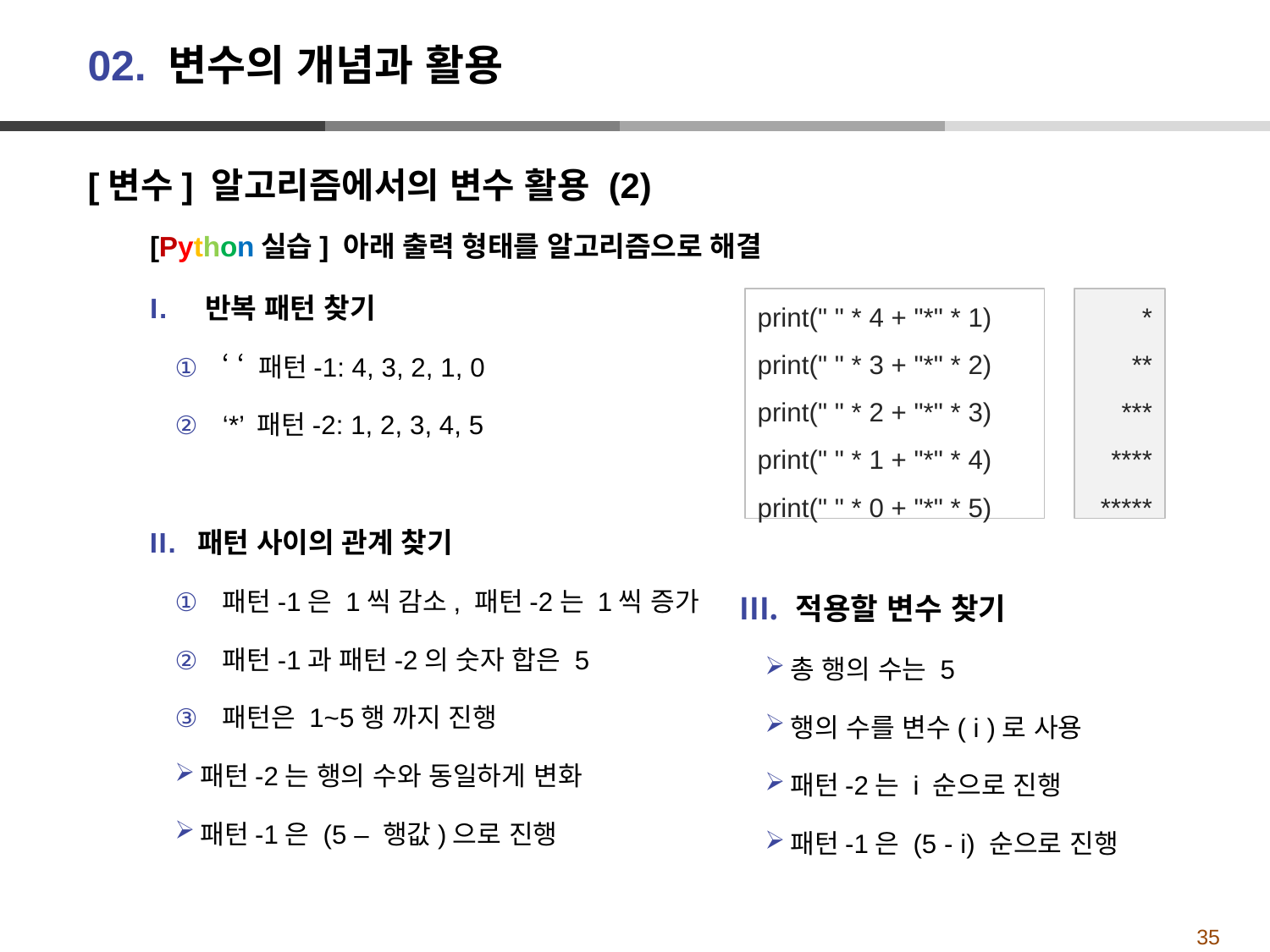

# 02. 변수의 개념과 활용
[변수] 알고리즘에서의 변수 활용 (2)
[Python실습] 아래 출력 형태를 알고리즘으로 해결
반복 패턴 찾기
‘ ‘ 패턴-1: 4, 3, 2, 1, 0
‘*’ 패턴-2: 1, 2, 3, 4, 5

패턴 사이의 관계 찾기
패턴-1은 1씩 감소, 패턴-2는 1씩 증가
패턴-1과 패턴-2의 숫자 합은 5
패턴은 1~5행 까지 진행
패턴-2는 행의 수와 동일하게 변화
패턴-1은 (5 – 행값)으로 진행
print(" " * 4 + "*" * 1)
print(" " * 3 + "*" * 2)
print(" " * 2 + "*" * 3)
print(" " * 1 + "*" * 4)
print(" " * 0 + "*" * 5)
    *
   **
  ***
  ****
*****
적용할 변수 찾기
총 행의 수는 5
행의 수를 변수( i )로 사용
패턴-2는 i 순으로 진행
패턴-1은 (5 - i) 순으로 진행